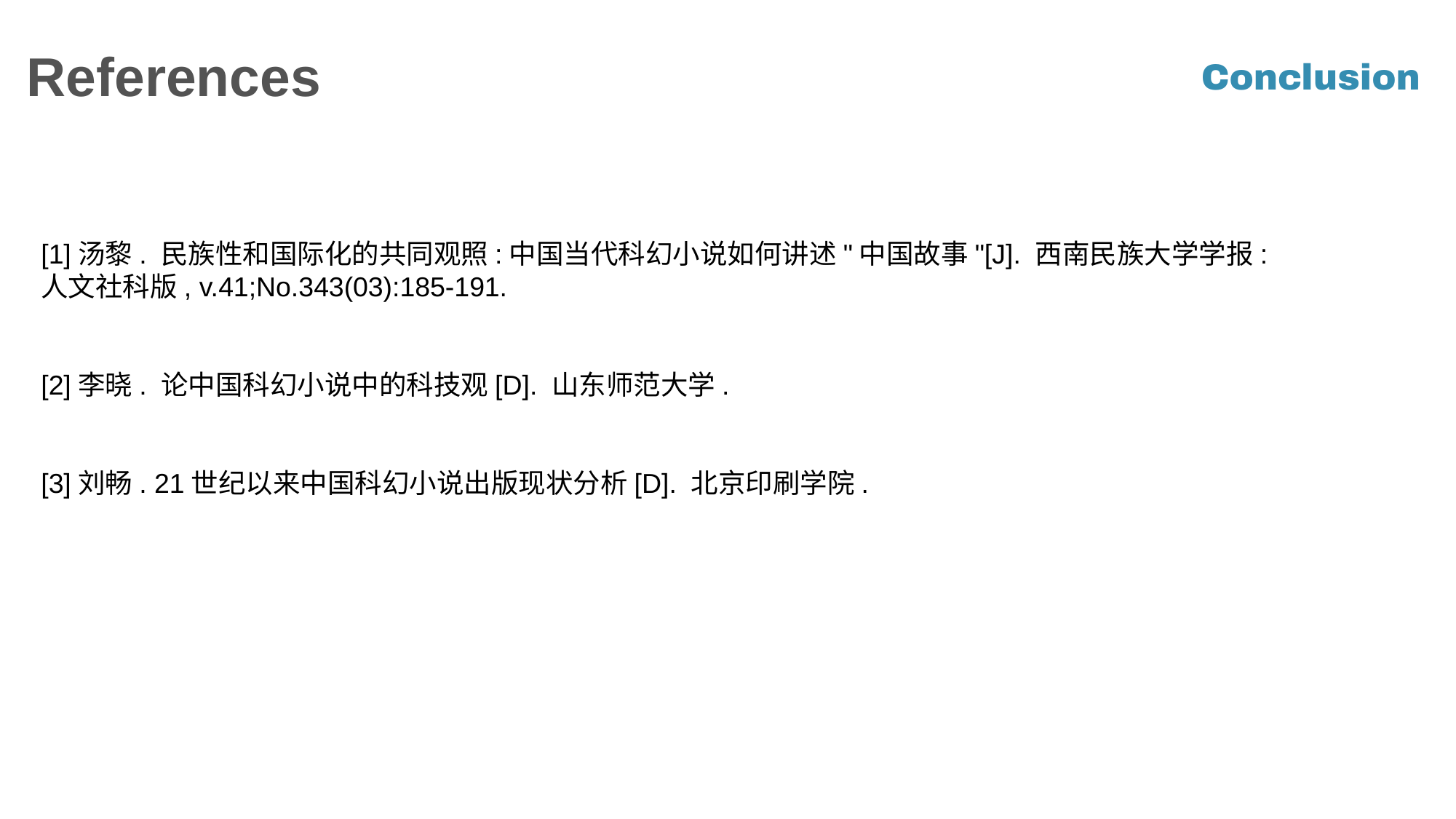

References
Conclusion
[1]汤黎. 民族性和国际化的共同观照:中国当代科幻小说如何讲述"中国故事"[J]. 西南民族大学学报:人文社科版, v.41;No.343(03):185-191.

[2]李晓. 论中国科幻小说中的科技观[D]. 山东师范大学.

[3]刘畅. 21世纪以来中国科幻小说出版现状分析[D]. 北京印刷学院.